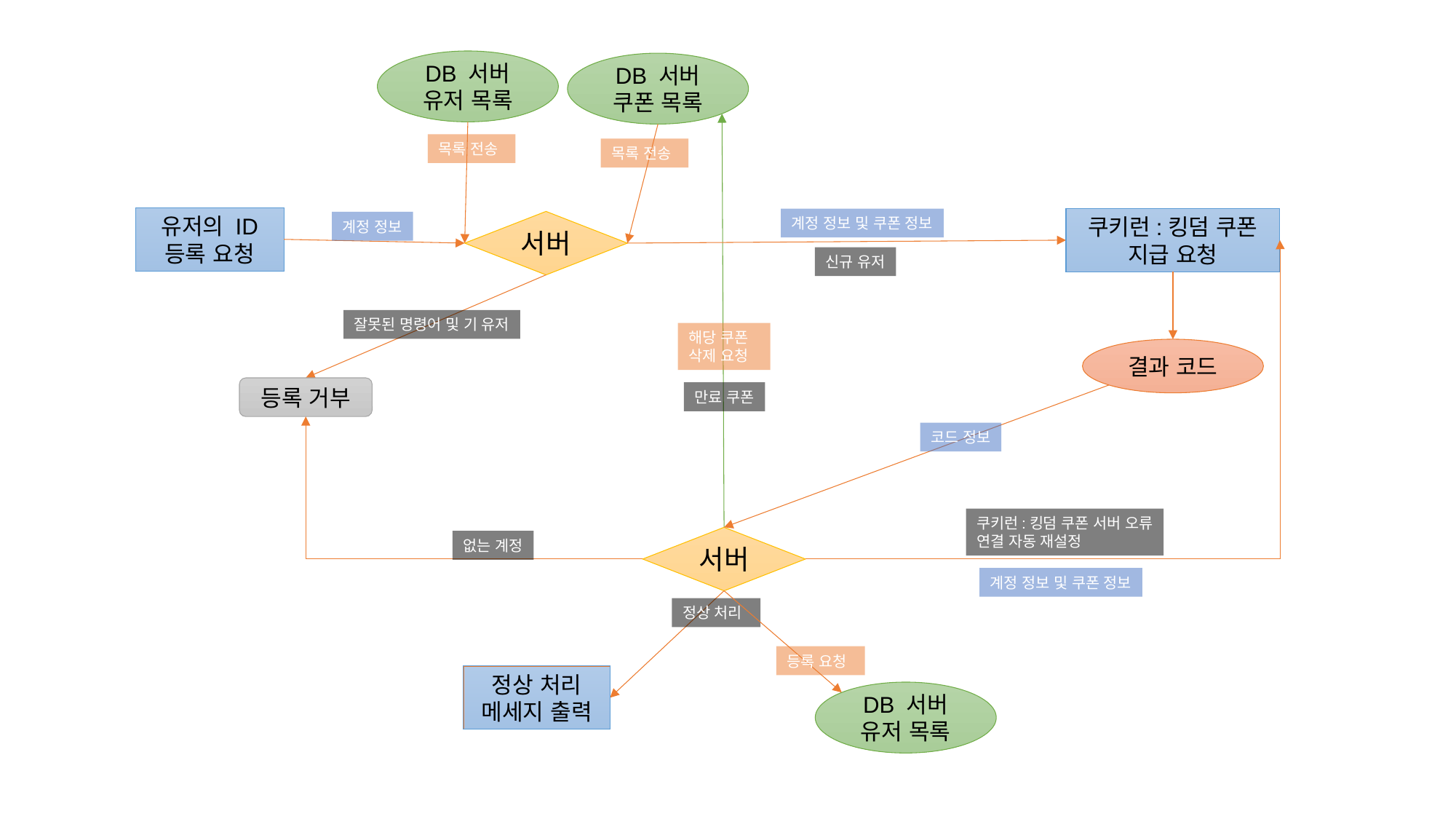

DB 서버
유저 목록
DB 서버
쿠폰 목록
목록 전송
목록 전송
유저의 ID 등록 요청
쿠키런:킹덤 쿠폰
지급 요청
계정 정보 및 쿠폰 정보
서버
계정 정보
신규 유저
잘못된 명령어 및 기 유저
해당 쿠폰 삭제 요청
결과 코드
등록 거부
만료 쿠폰
코드 정보
쿠키런:킹덤 쿠폰 서버 오류
연결 자동 재설정
서버
없는 계정
계정 정보 및 쿠폰 정보
정상 처리
등록 요청
정상 처리
메세지 출력
DB 서버
유저 목록